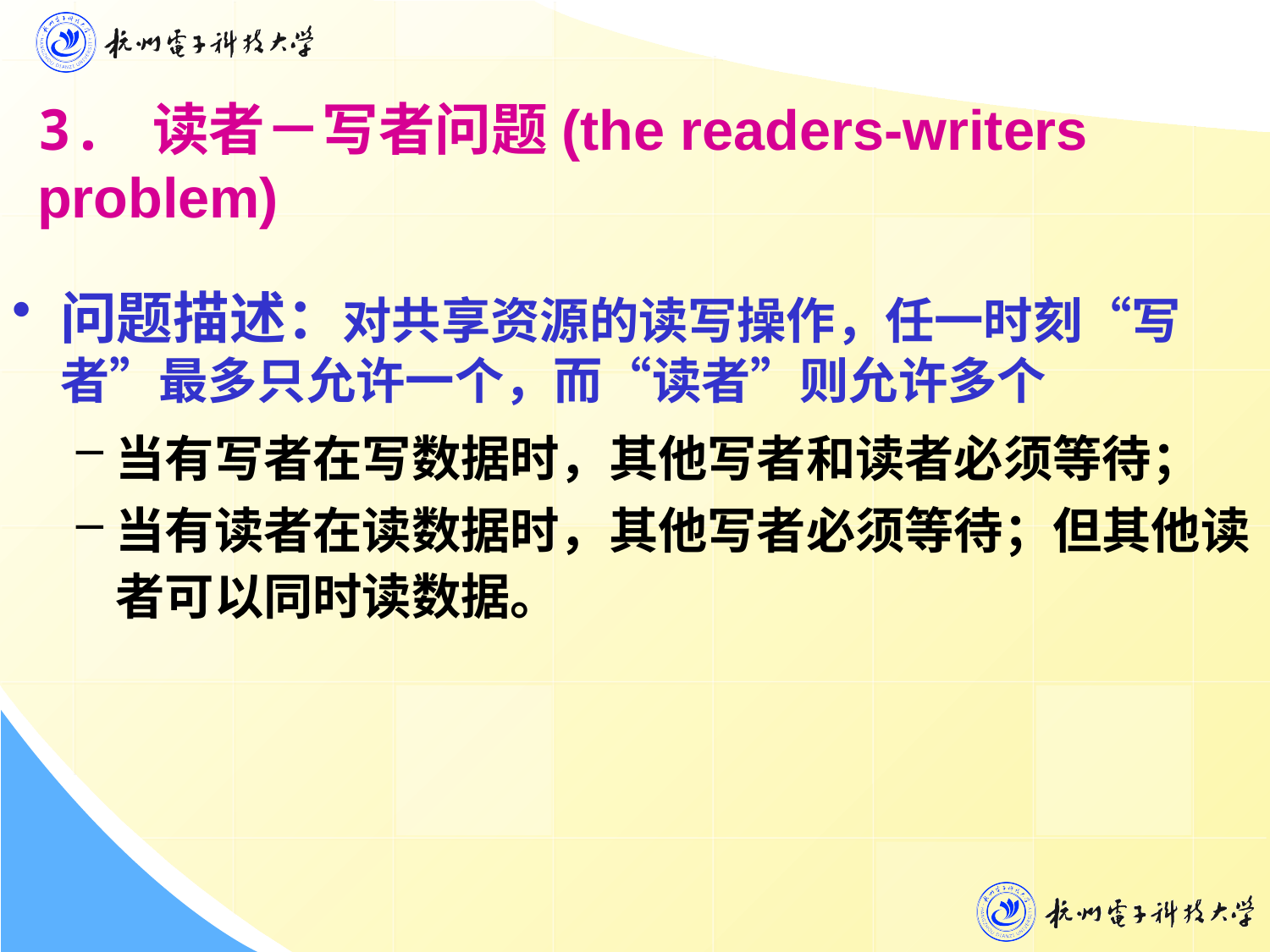

3. 读者－写者问题(the readers-writers problem)
问题描述：对共享资源的读写操作，任一时刻“写者”最多只允许一个，而“读者”则允许多个
当有写者在写数据时，其他写者和读者必须等待；
当有读者在读数据时，其他写者必须等待；但其他读者可以同时读数据。